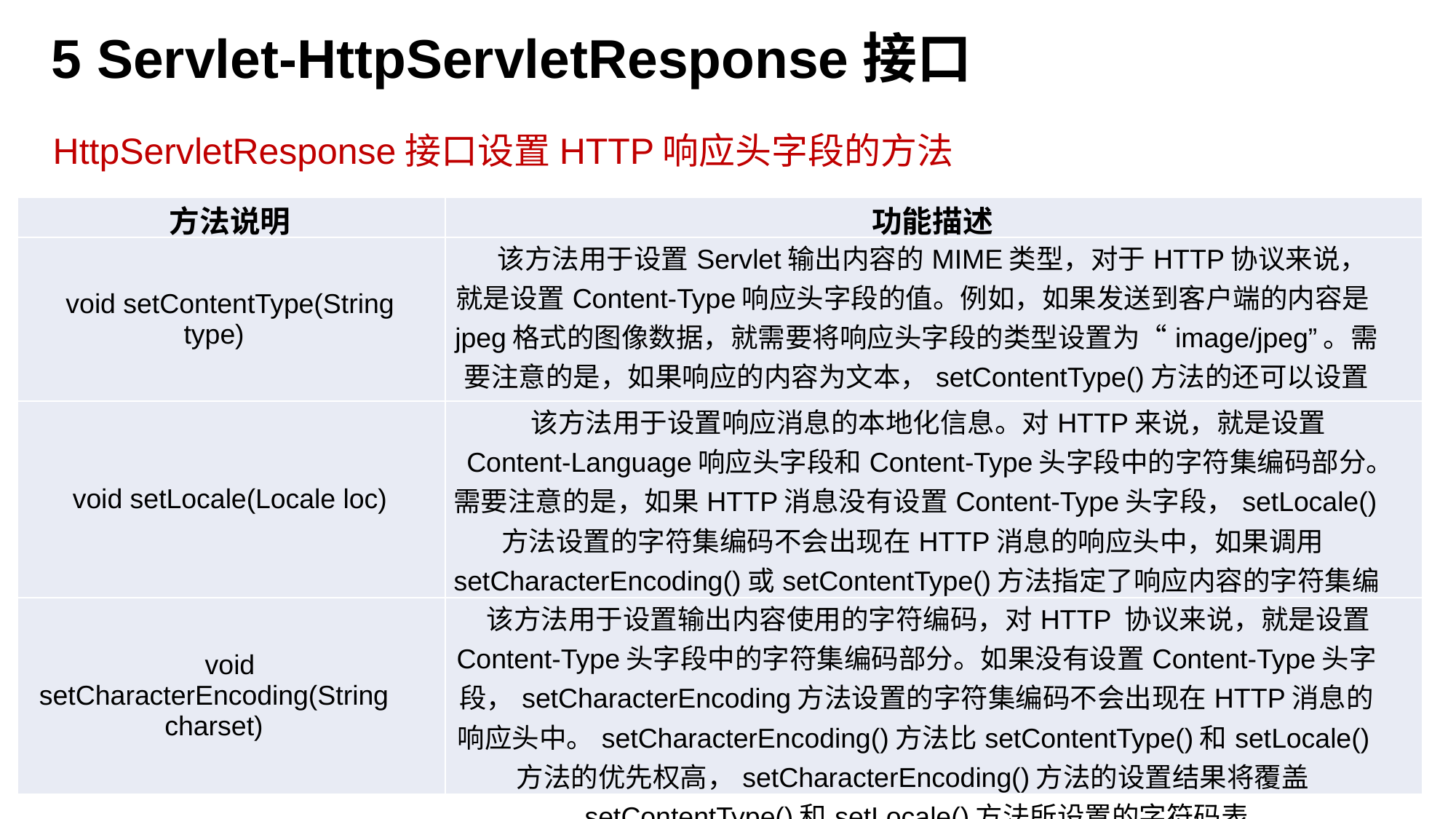

5 Servlet-HttpServletResponse接口
HttpServletResponse接口设置HTTP响应头字段的方法
| 方法说明 | 功能描述 |
| --- | --- |
| void setContentType(String type) | 该方法用于设置Servlet输出内容的MIME类型，对于HTTP协议来说，就是设置Content-Type响应头字段的值。例如，如果发送到客户端的内容是jpeg格式的图像数据，就需要将响应头字段的类型设置为“image/jpeg”。需要注意的是，如果响应的内容为文本，setContentType()方法的还可以设置字符编码，如：text/html;charset=UTF-8 |
| void setLocale(Locale loc) | 该方法用于设置响应消息的本地化信息。对HTTP来说，就是设置Content-Language响应头字段和Content-Type头字段中的字符集编码部分。需要注意的是，如果HTTP消息没有设置Content-Type头字段，setLocale()方法设置的字符集编码不会出现在HTTP消息的响应头中，如果调用setCharacterEncoding()或setContentType()方法指定了响应内容的字符集编码，setLocale()方法将不再具有指定字符集编码的功能 |
| void setCharacterEncoding(String charset) | 该方法用于设置输出内容使用的字符编码，对HTTP 协议来说，就是设置Content-Type头字段中的字符集编码部分。如果没有设置Content-Type头字段，setCharacterEncoding方法设置的字符集编码不会出现在HTTP消息的响应头中。setCharacterEncoding()方法比setContentType()和setLocale()方法的优先权高，setCharacterEncoding()方法的设置结果将覆盖setContentType()和setLocale()方法所设置的字符码表 |